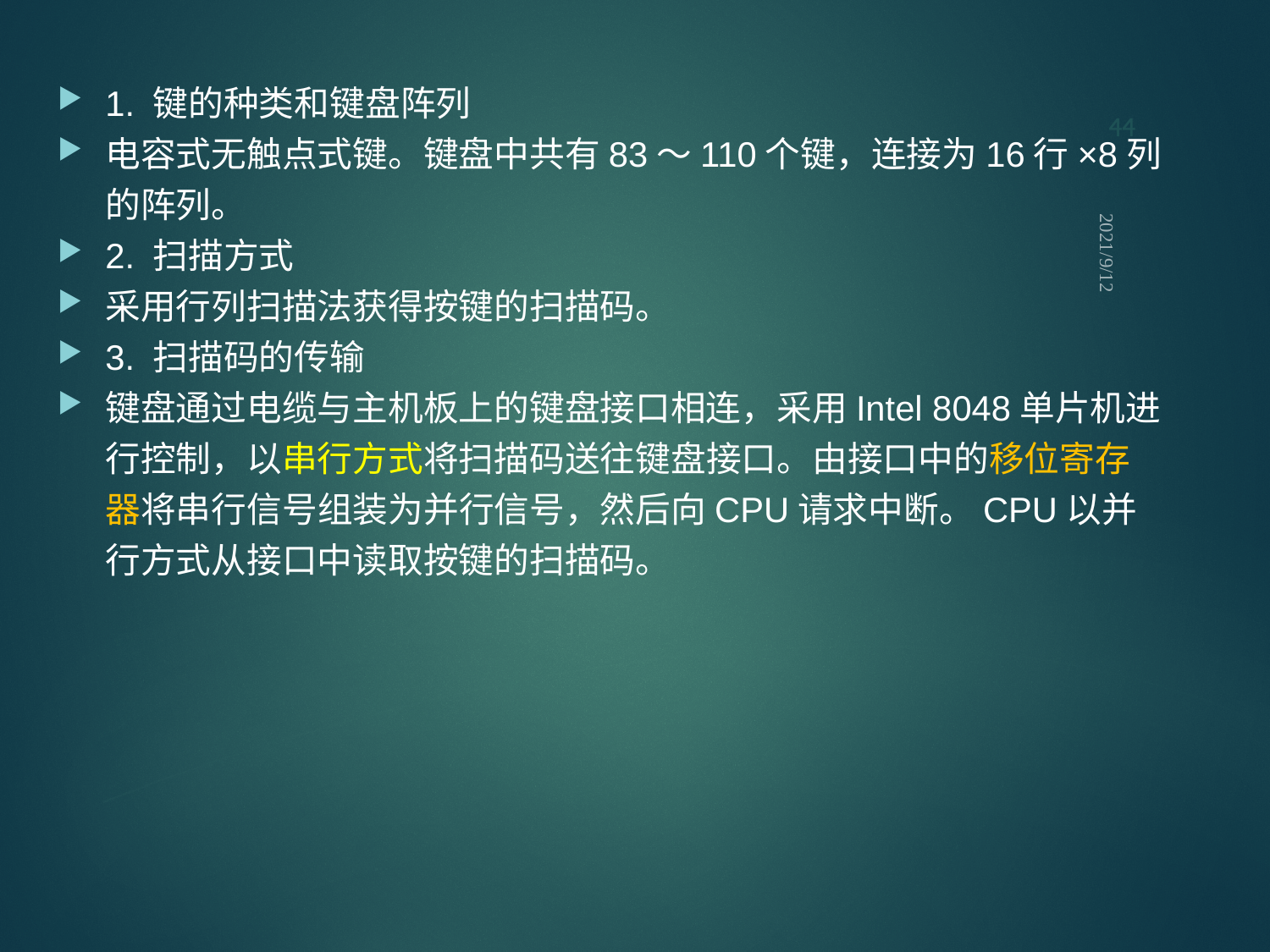

44
1. 键的种类和键盘阵列
电容式无触点式键。键盘中共有83～110个键，连接为16行×8列的阵列。
2. 扫描方式
采用行列扫描法获得按键的扫描码。
3. 扫描码的传输
键盘通过电缆与主机板上的键盘接口相连，采用Intel 8048单片机进行控制，以串行方式将扫描码送往键盘接口。由接口中的移位寄存器将串行信号组装为并行信号，然后向CPU请求中断。CPU以并行方式从接口中读取按键的扫描码。
2021/9/12